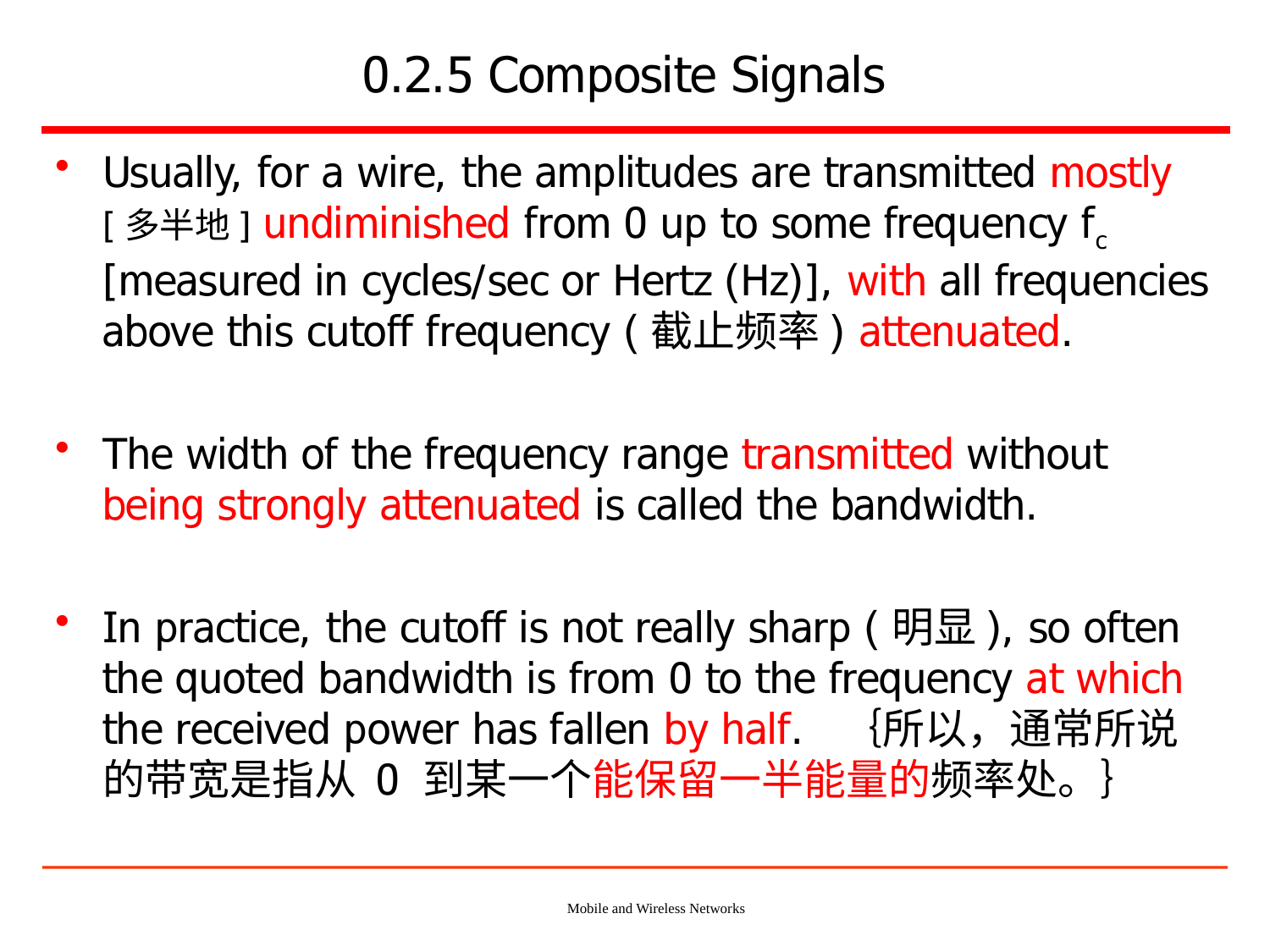

# 0.2.5 Composite Signals

Usually, for a wire, the amplitudes are transmitted mostly [多半地] undiminished from 0 up to some frequency fc [measured in cycles/sec or Hertz (Hz)], with all frequencies above this cutoff frequency (截止频率) attenuated.

The width of the frequency range transmitted without being strongly attenuated is called the bandwidth.

In practice, the cutoff is not really sharp (明显), so often the quoted bandwidth is from 0 to the frequency at which the received power has fallen by half.  ｛所以，通常所说的带宽是指从 0 到某一个能保留一半能量的频率处。｝

Mobile and Wireless Networks